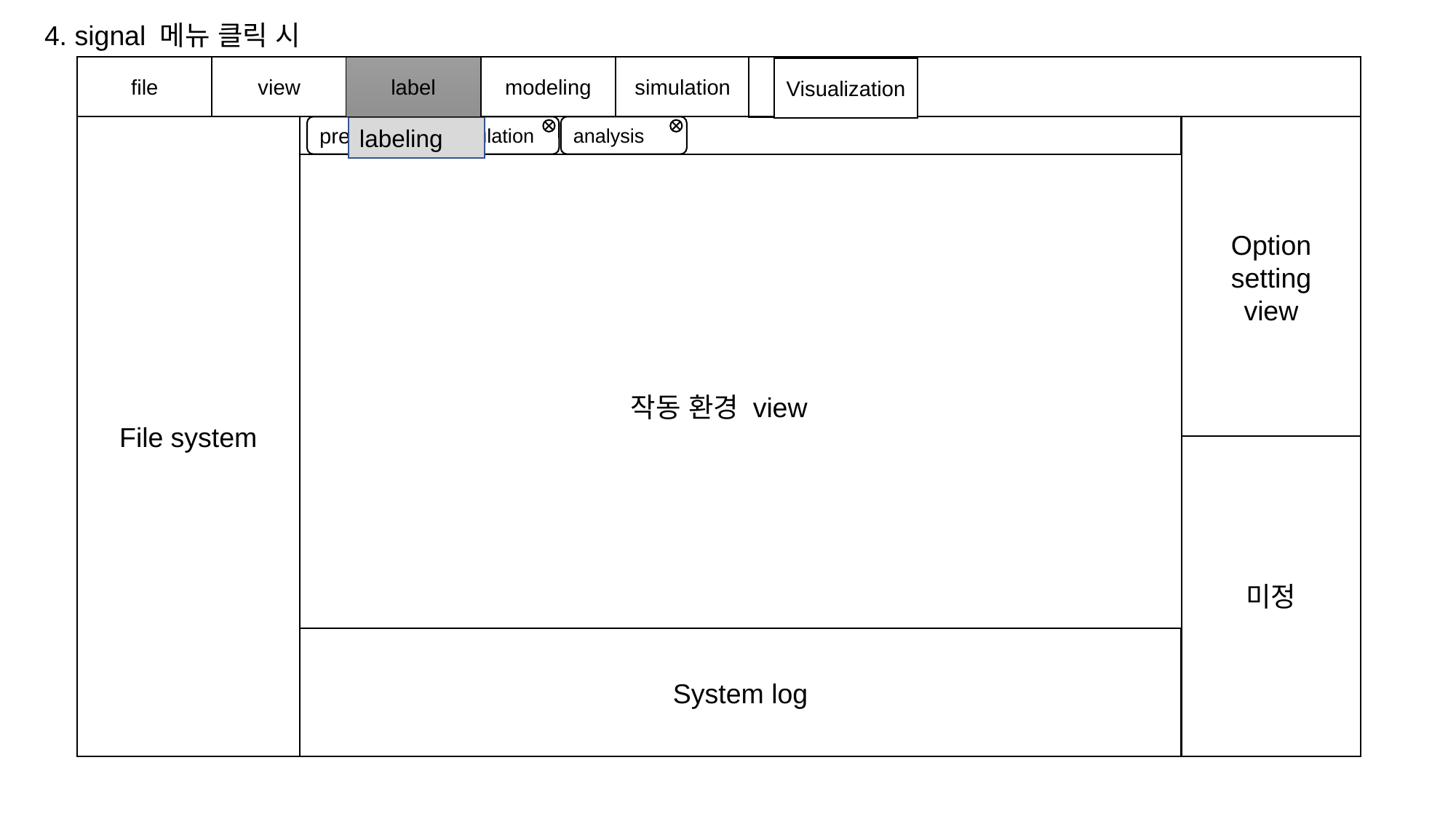

4. signal 메뉴 클릭 시
작동 환경 view

file
view
label
modeling
simulation
visual
Visualization
analysis
File system

predict
simulation

Option setting
view
labeling

미정
System log